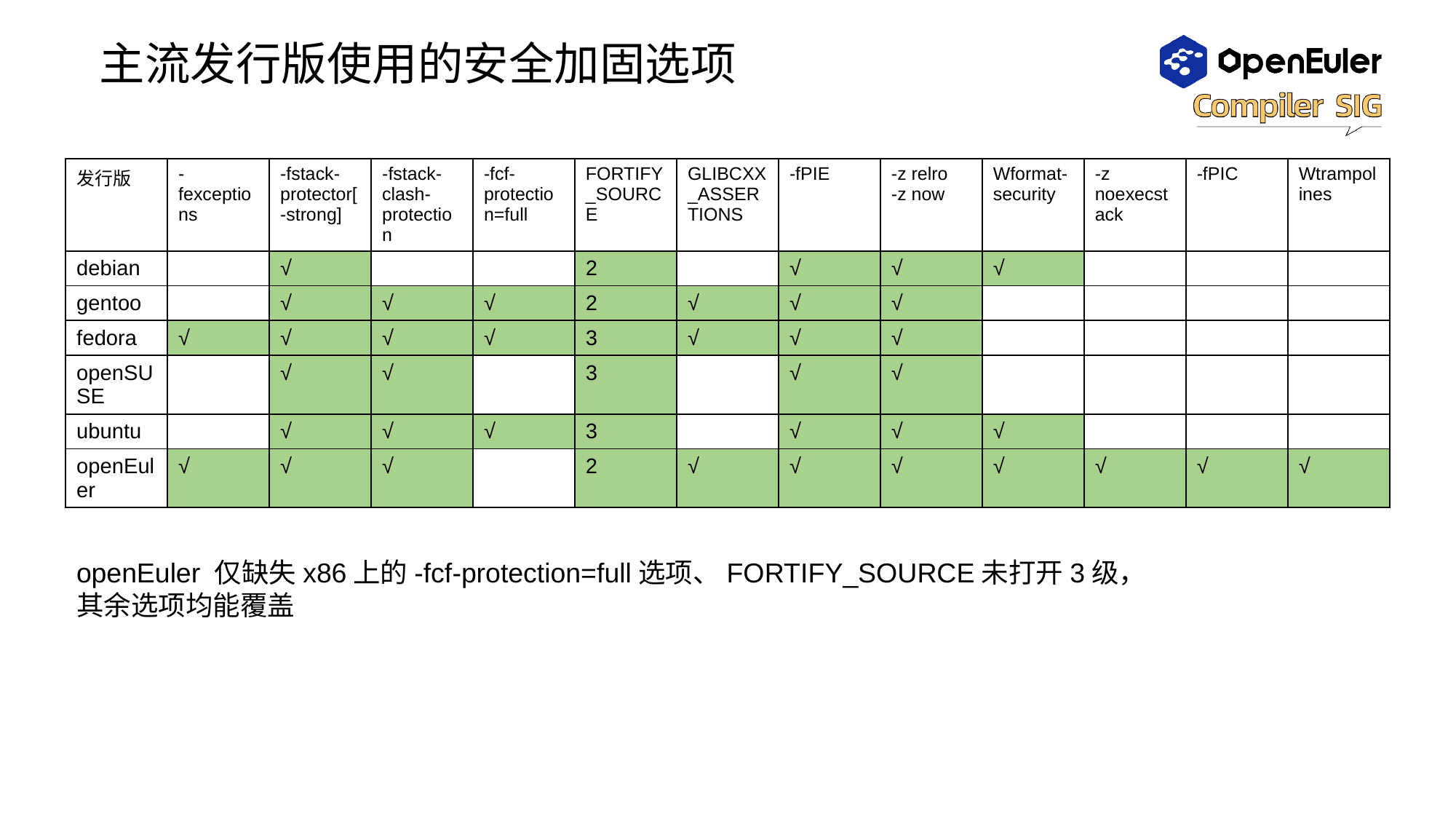

# 主流发行版使用的安全加固选项
| 发行版 | -fexceptions | -fstack-protector[-strong] | -fstack-clash-protection | -fcf-protection=full | FORTIFY\_SOURCE | GLIBCXX\_ASSERTIONS | -fPIE | -z relro -z now | Wformat-security | -z noexecstack | -fPIC | Wtrampolines |
| --- | --- | --- | --- | --- | --- | --- | --- | --- | --- | --- | --- | --- |
| debian |  | √ |  |  | 2 |  | √ | √ | √ |  |  |  |
| gentoo |  | √ | √ | √ | 2 | √ | √ | √ |  |  |  |  |
| fedora | √ | √ | √ | √ | 3 | √ | √ | √ |  |  |  |  |
| openSUSE |  | √ | √ |  | 3 |  | √ | √ |  |  |  |  |
| ubuntu |  | √ | √ | √ | 3 |  | √ | √ | √ |  |  |  |
| openEuler | √ | √ | √ |  | 2 | √ | √ | √ | √ | √ | √ | √ |
openEuler 仅缺失x86上的-fcf-protection=full选项、FORTIFY_SOURCE未打开3级，其余选项均能覆盖